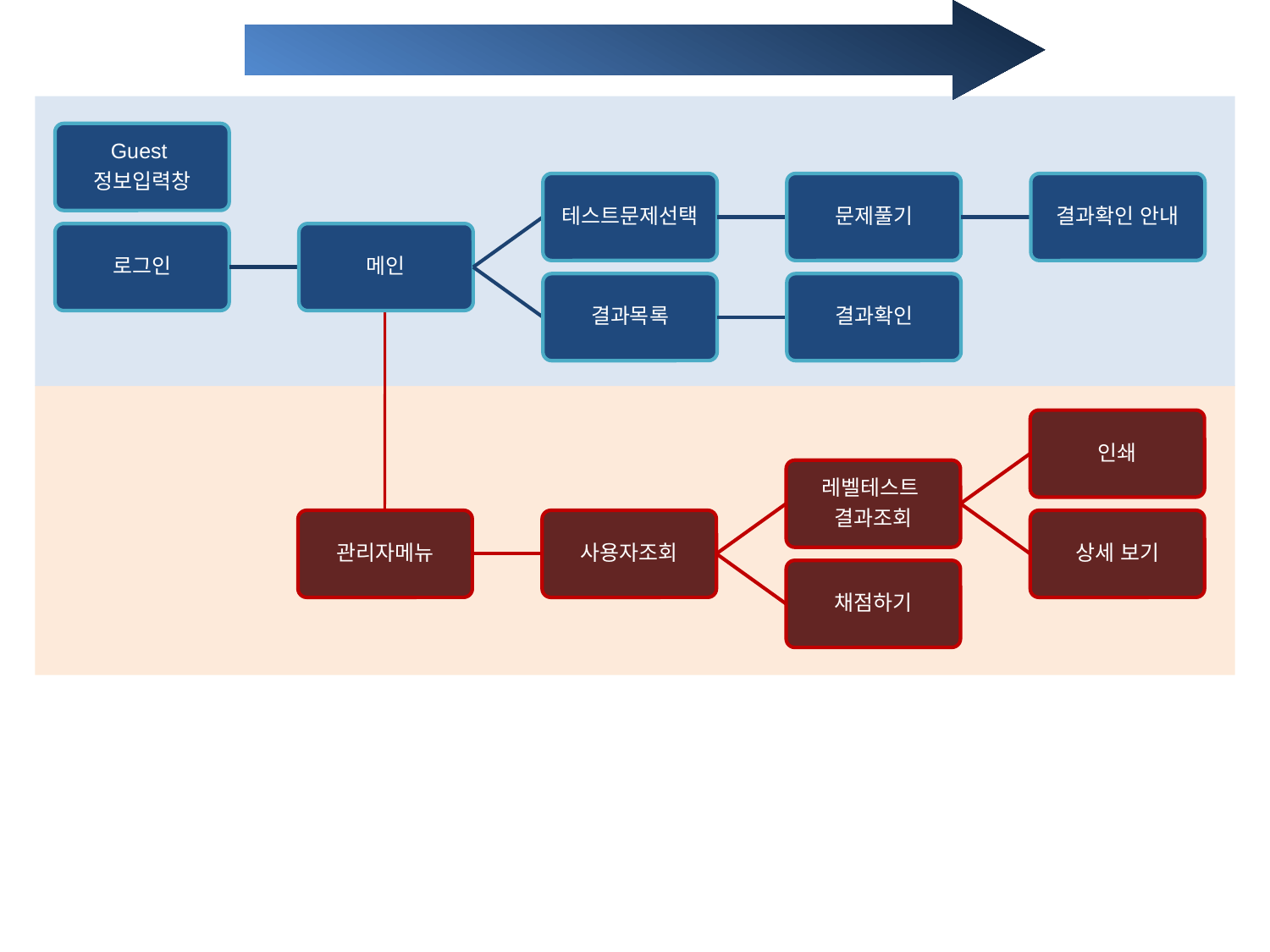

Guest
정보입력창
로그인

메인

테스트문제선택

문제풀기

결과확인 안내

결과목록

결과확인

관리자메뉴

사용자조회

레벨테스트
결과조회

인쇄

상세 보기

채점하기